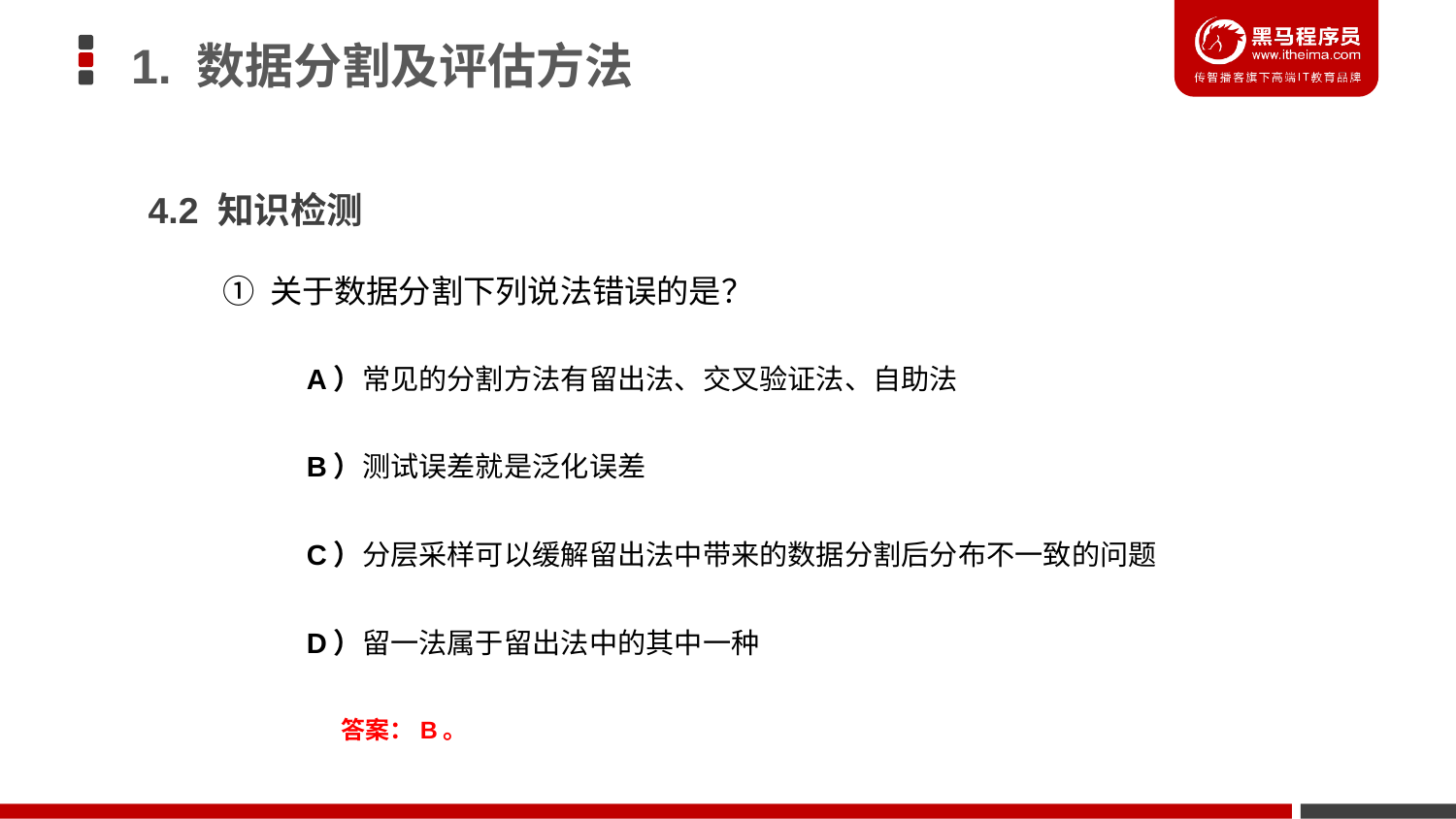

1. 数据分割及评估方法
4.2 知识检测
① 关于数据分割下列说法错误的是？
A）常见的分割方法有留出法、交叉验证法、自助法

B）测试误差就是泛化误差

C）分层采样可以缓解留出法中带来的数据分割后分布不一致的问题

D）留一法属于留出法中的其中一种
答案：B。